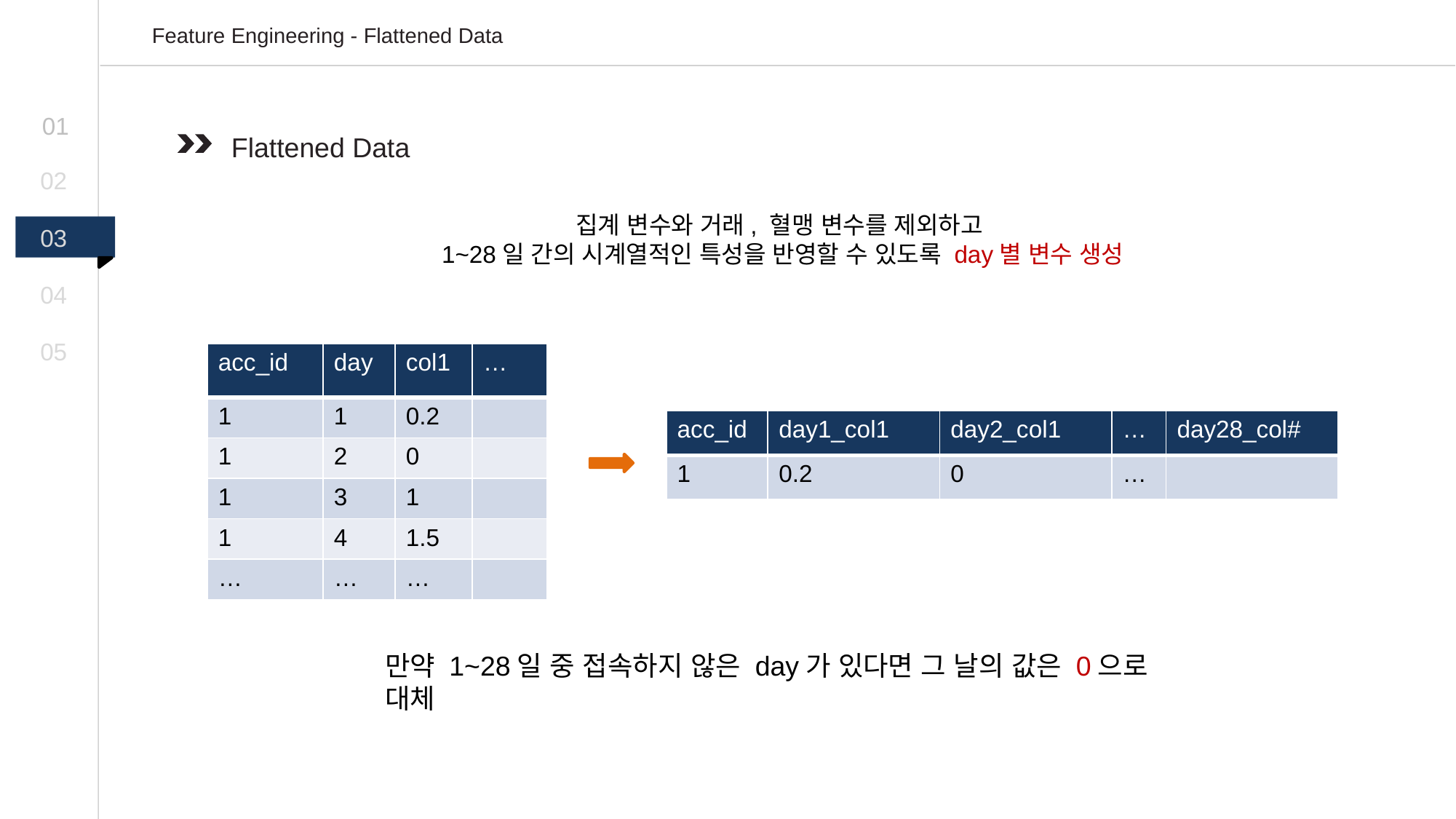

Feature Engineering - Flattened Data

01
Flattened Data

02
집계 변수와 거래, 혈맹 변수를 제외하고
1~28일 간의 시계열적인 특성을 반영할 수 있도록 day별 변수 생성

03

04
05
| acc\_id | day | col1 | … |
| --- | --- | --- | --- |
| 1 | 1 | 0.2 |  |
| 1 | 2 | 0 |  |
| 1 | 3 | 1 |  |
| 1 | 4 | 1.5 |  |
| … | … | … |  |
| acc\_id | day1\_col1 | day2\_col1 | … | day28\_col# |
| --- | --- | --- | --- | --- |
| 1 | 0.2 | 0 | … |  |

만약 1~28일 중 접속하지 않은 day가 있다면 그 날의 값은 0으로 대체